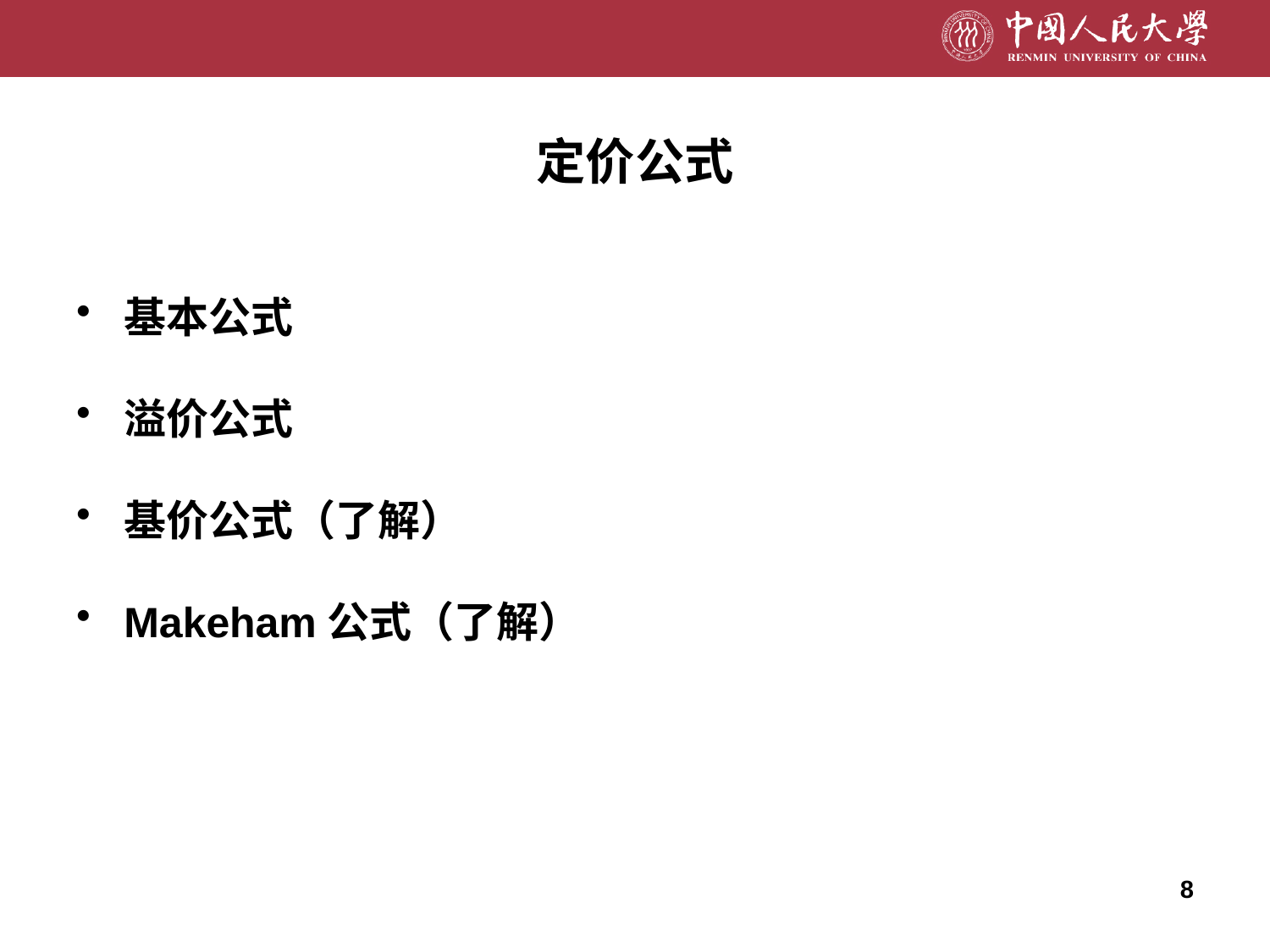

# 定价公式
基本公式
溢价公式
基价公式（了解）
Makeham公式（了解）
8